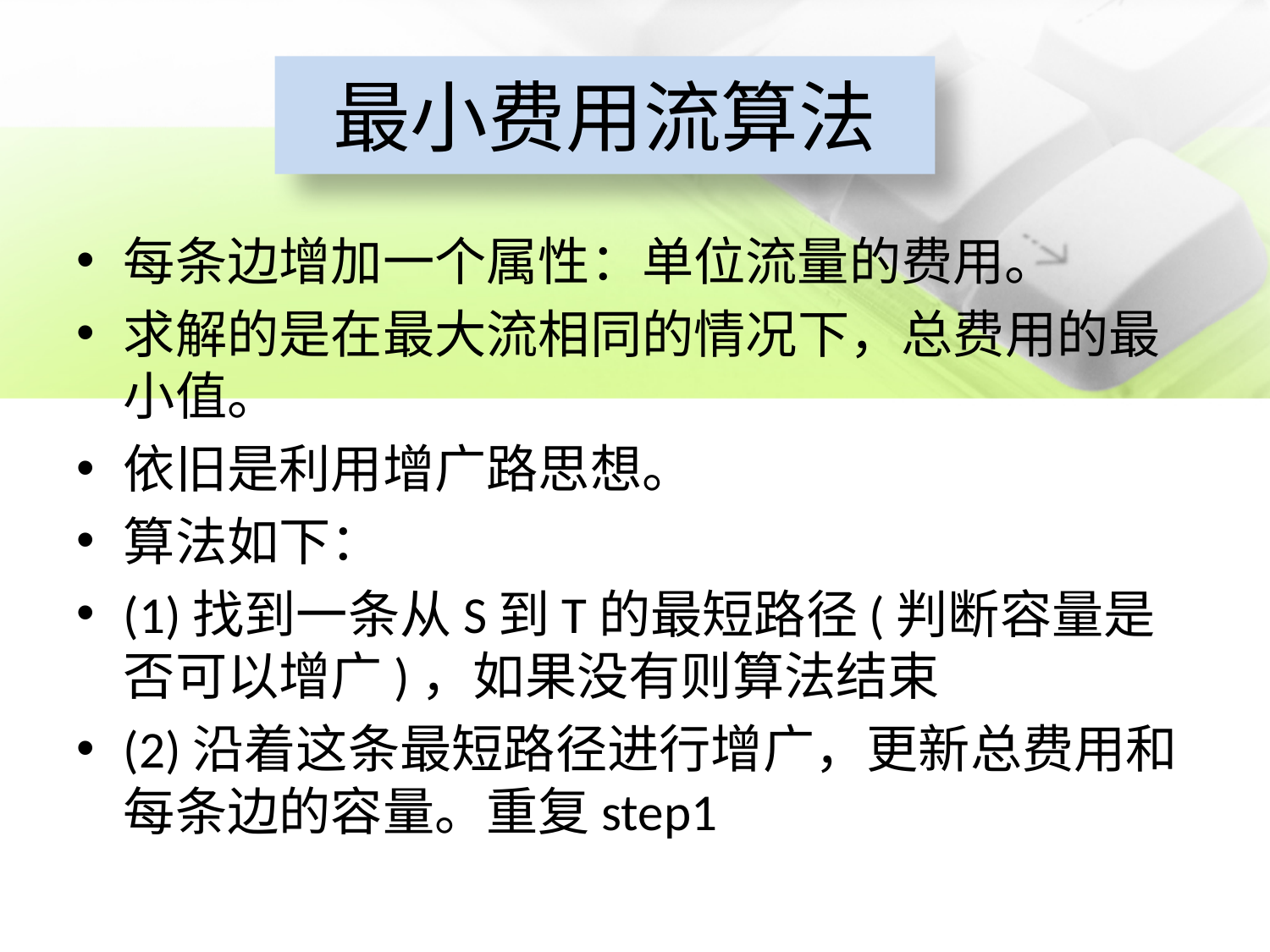

最小费用流算法
每条边增加一个属性：单位流量的费用。
求解的是在最大流相同的情况下，总费用的最小值。
依旧是利用增广路思想。
算法如下：
(1)找到一条从S到T的最短路径(判断容量是否可以增广)，如果没有则算法结束
(2)沿着这条最短路径进行增广，更新总费用和每条边的容量。重复step1